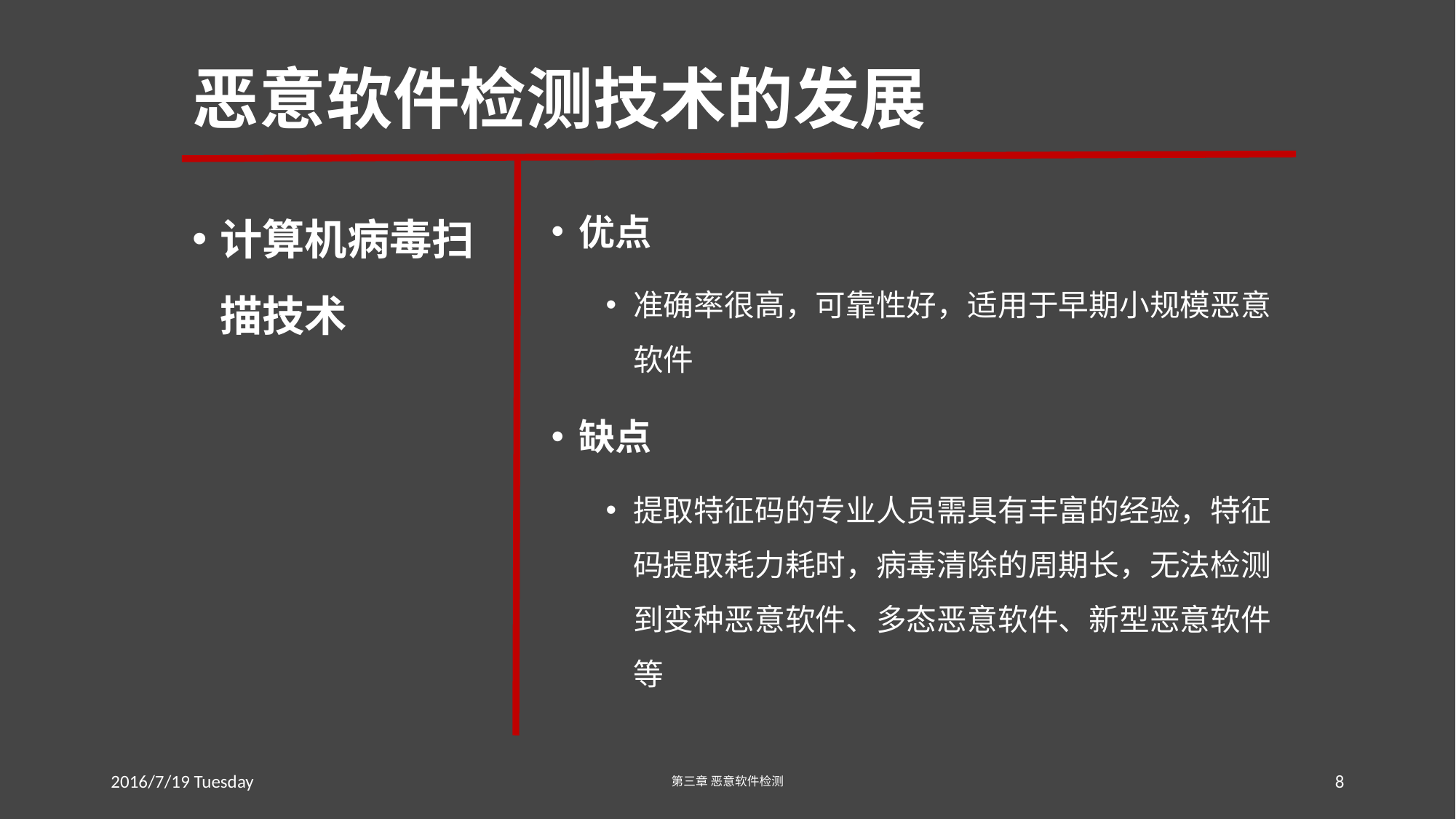

# 恶意软件检测技术的发展
计算机病毒扫描技术
优点
准确率很高，可靠性好，适用于早期小规模恶意软件
缺点
提取特征码的专业人员需具有丰富的经验，特征码提取耗力耗时，病毒清除的周期长，无法检测到变种恶意软件、多态恶意软件、新型恶意软件等
2016/7/19 Tuesday
第三章 恶意软件检测
8